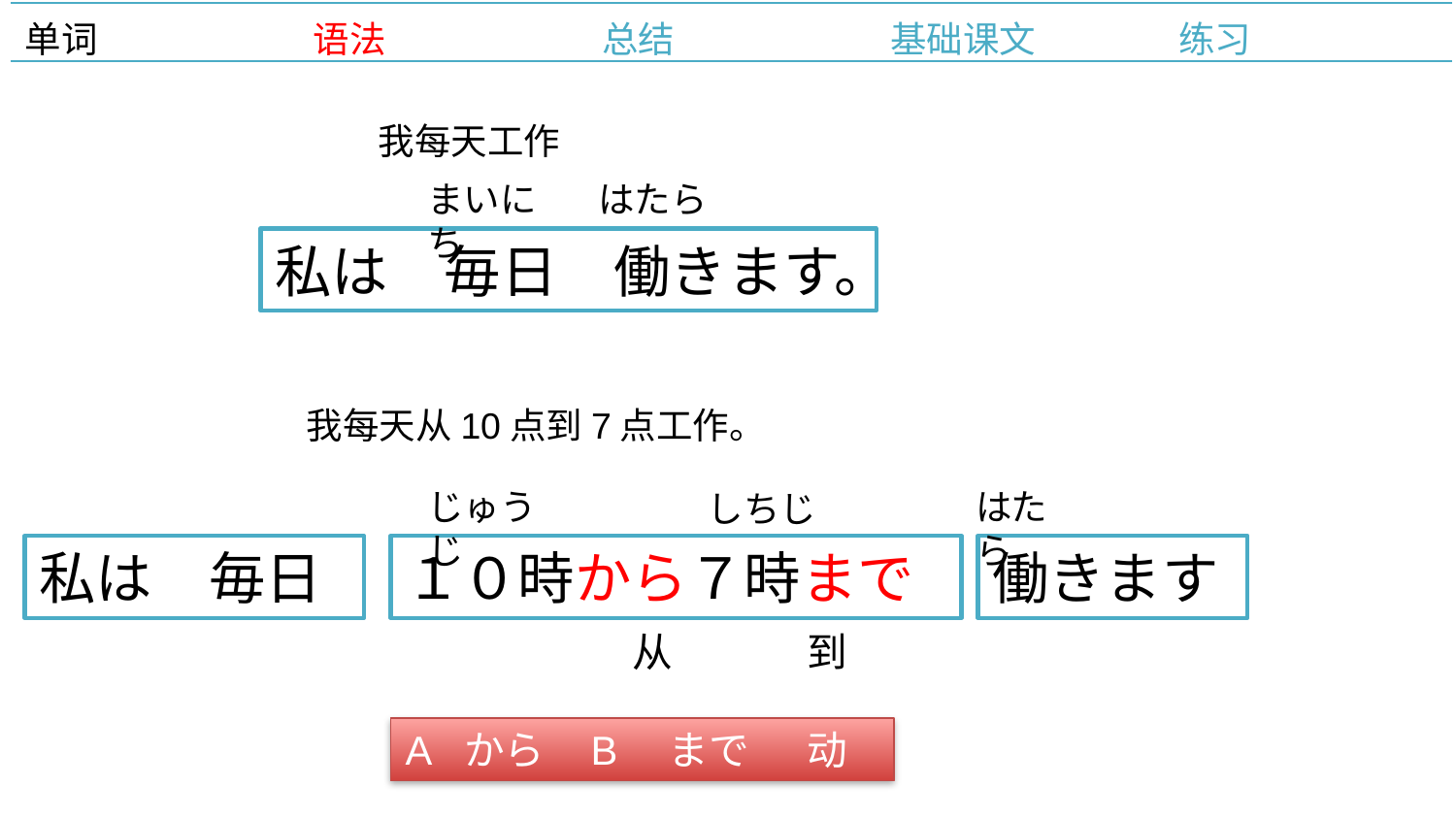

| 单词 | 语法 | 总结 | 基础课文 | 练习 |
| --- | --- | --- | --- | --- |
我每天工作
まいにち
はたら
私は　毎日　働きます。
我每天从10点到7点工作。
じゅうじ
はたら
しちじ
私は　毎日
１０時から７時まで
働きます
从               到
A  から    B　まで  　动